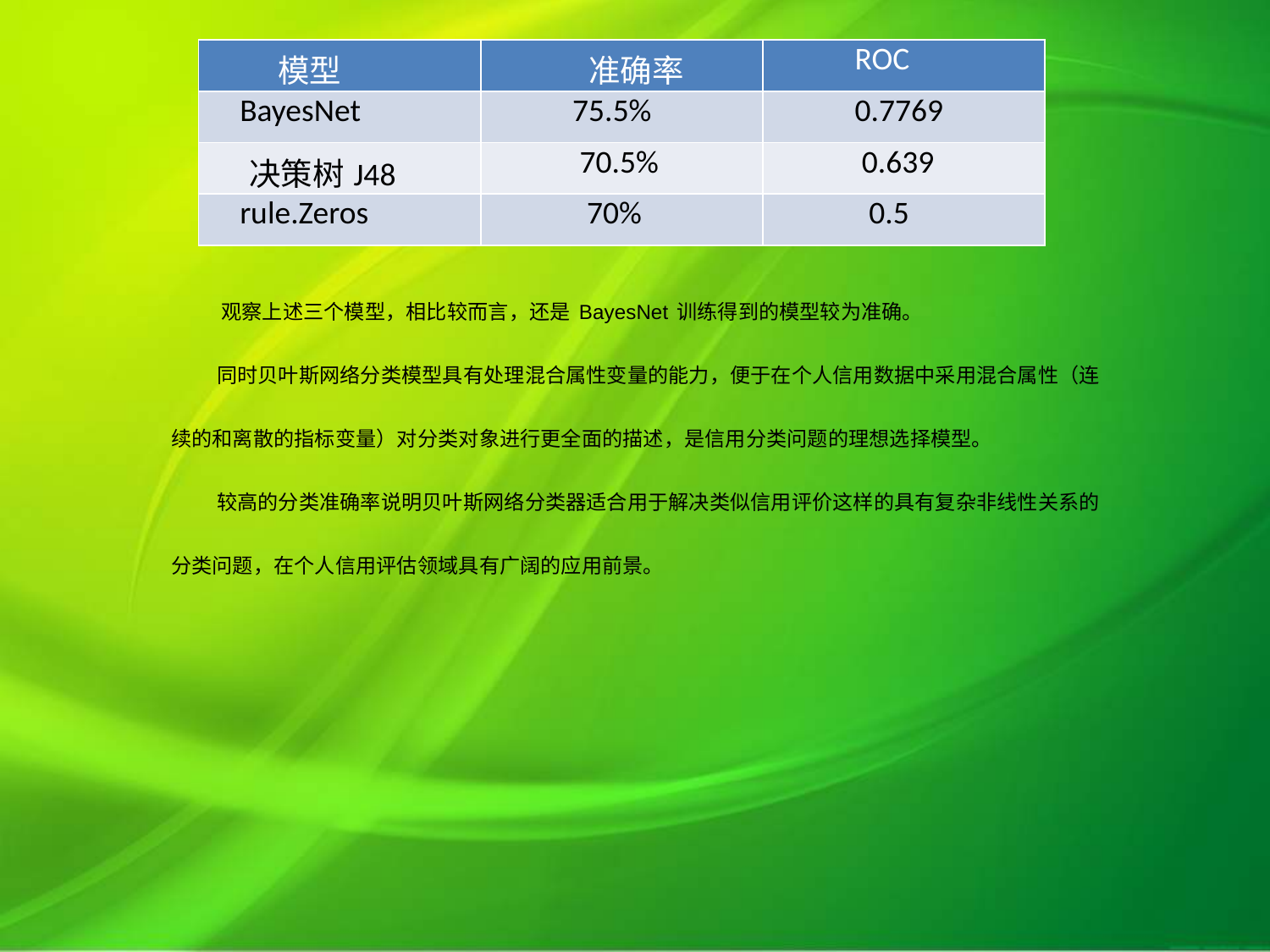

| 模型 | 准确率 | ROC |
| --- | --- | --- |
| BayesNet | 75.5% | 0.7769 |
| 决策树J48 | 70.5% | 0.639 |
| rule.Zeros | 70% | 0.5 |
         观察上述三个模型，相比较而言，还是BayesNet训练得到的模型较为准确。
        同时贝叶斯网络分类模型具有处理混合属性变量的能力，便于在个人信用数据中采用混合属性（连续的和离散的指标变量）对分类对象进行更全面的描述，是信用分类问题的理想选择模型。
        较高的分类准确率说明贝叶斯网络分类器适合用于解决类似信用评价这样的具有复杂非线性关系的分类问题，在个人信用评估领域具有广阔的应用前景。